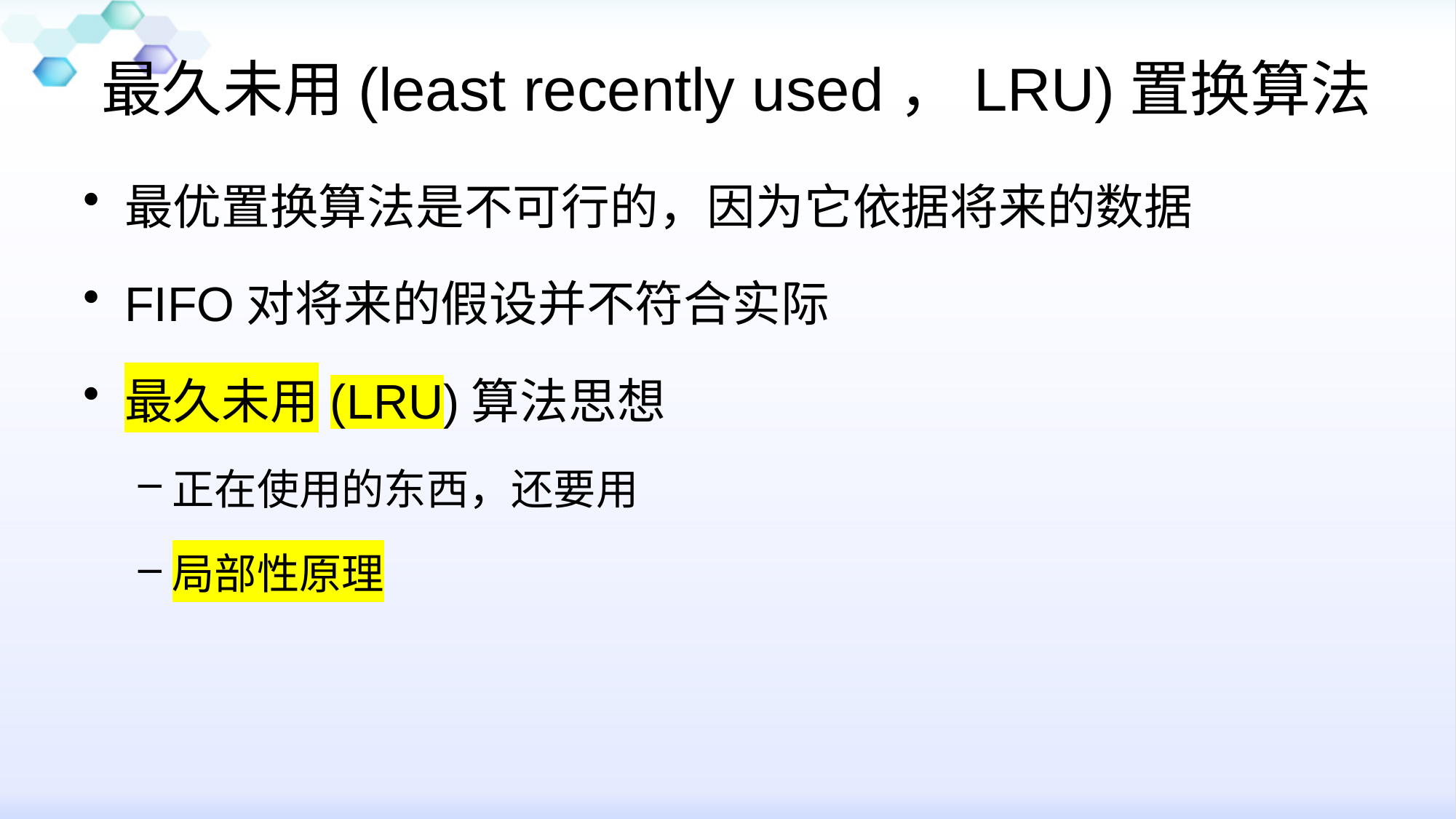

# 最久未用(least recently used，LRU)置换算法
最优置换算法是不可行的，因为它依据将来的数据
FIFO对将来的假设并不符合实际
最久未用(LRU)算法思想
正在使用的东西，还要用
局部性原理